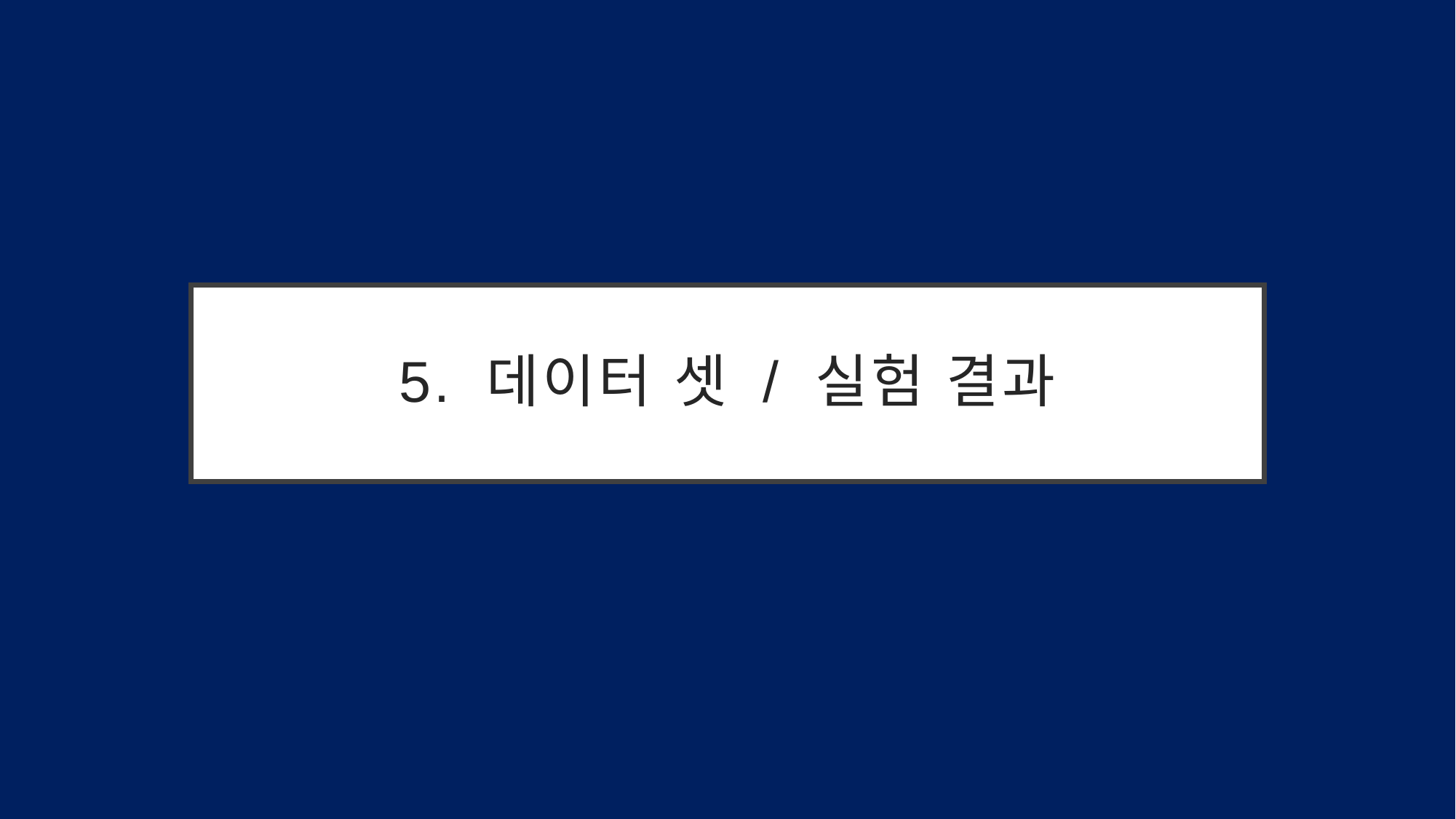

# 5. 데이터 셋 / 실험 결과